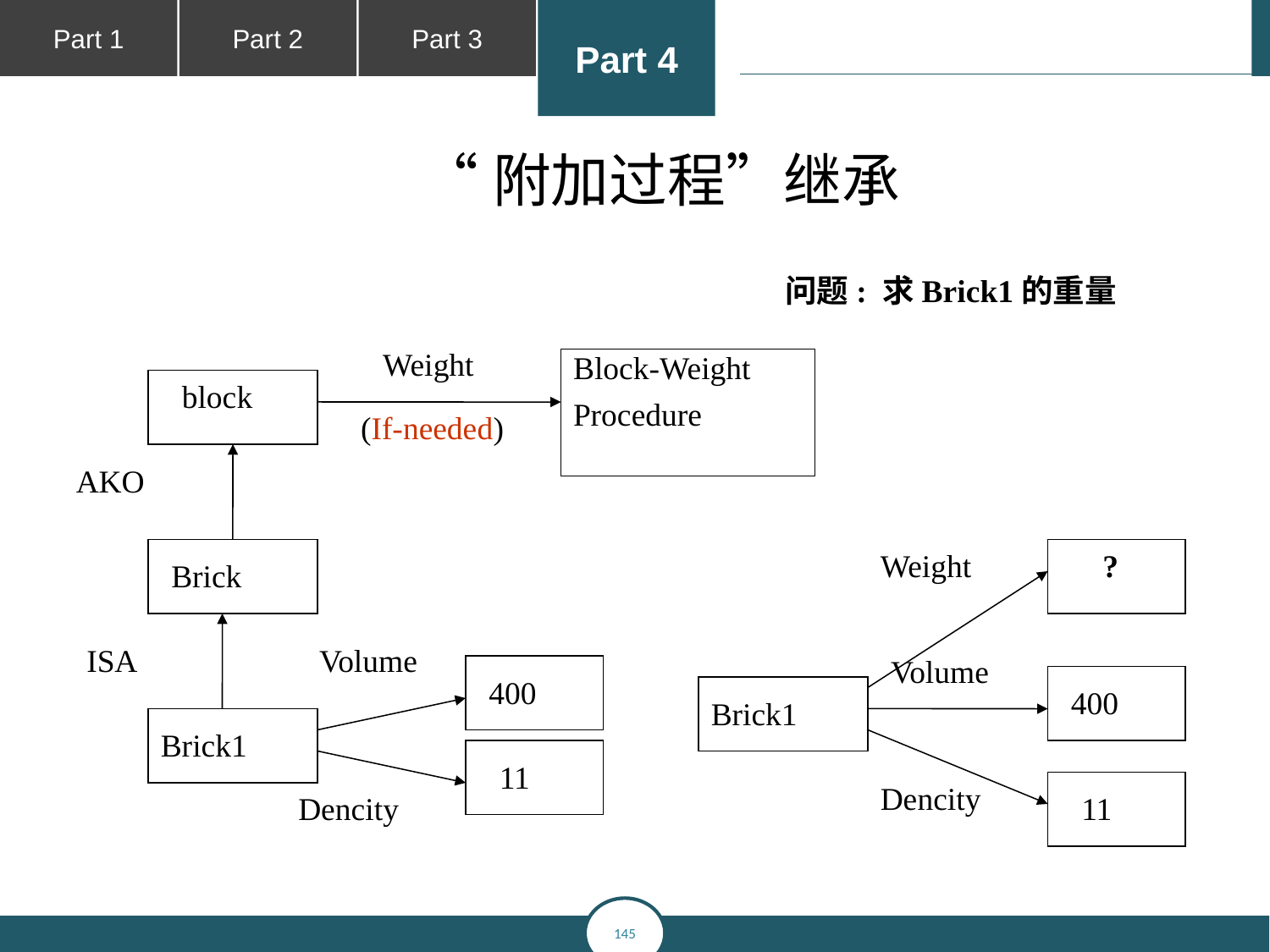

“附加过程”继承
问题: 求Brick1的重量
Weight

Block-Weight
Procedure

block

(If-needed)

AKO

Weight

?
Brick

ISA
Volume
Volume

400

400
Brick1

Brick1

11
Dencity

Dencity
11